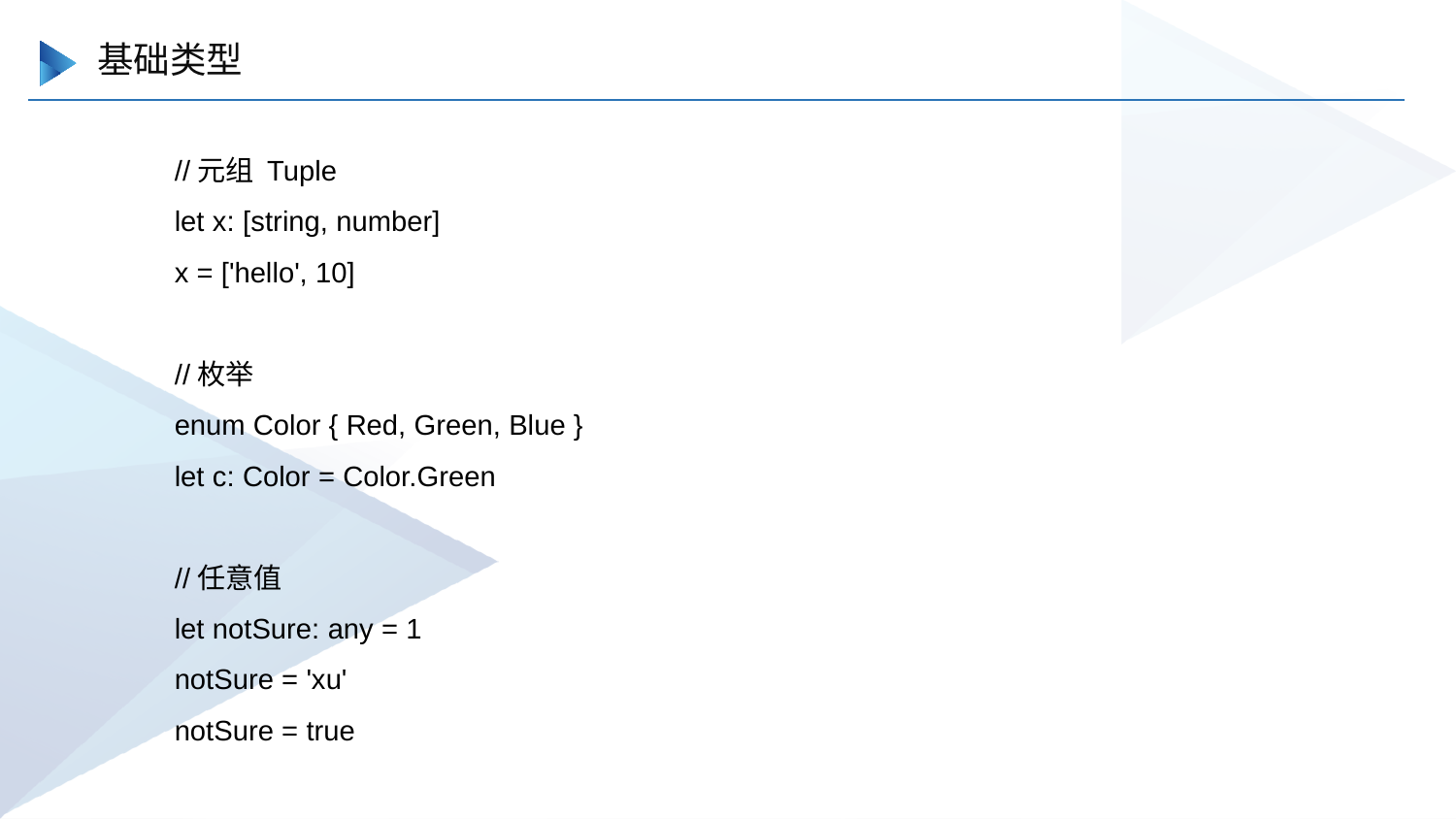

基础类型
//元组 Tuple
let x: [string, number]
x = ['hello', 10]

//枚举
enum Color { Red, Green, Blue }
let c: Color = Color.Green

//任意值
let notSure: any = 1
notSure = 'xu'
notSure = true